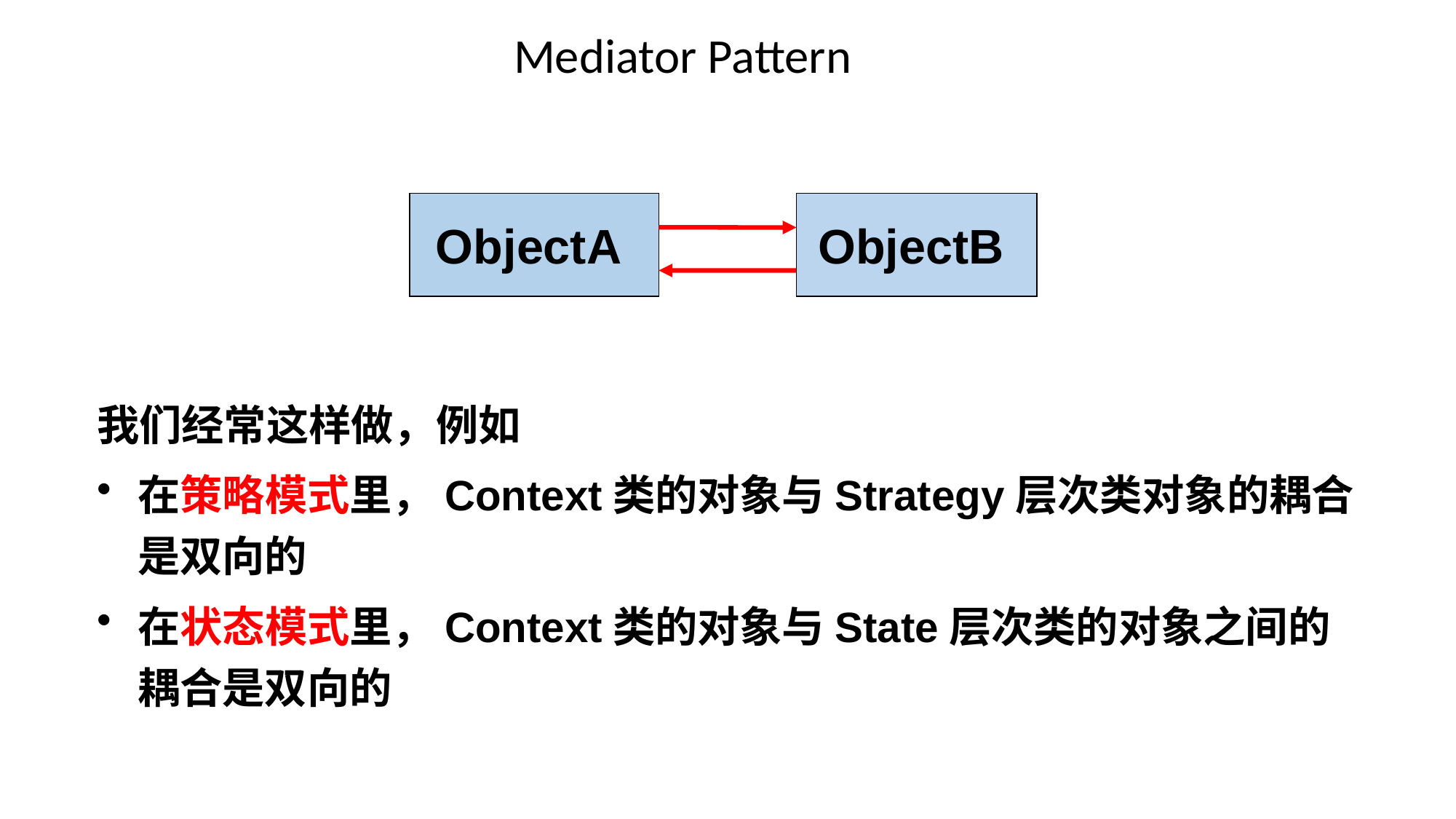

# Mediator Pattern
ObjectA
ObjectB

我们经常这样做，例如
在策略模式里，Context类的对象与Strategy层次类对象的耦合是双向的
在状态模式里，Context类的对象与State层次类的对象之间的耦合是双向的